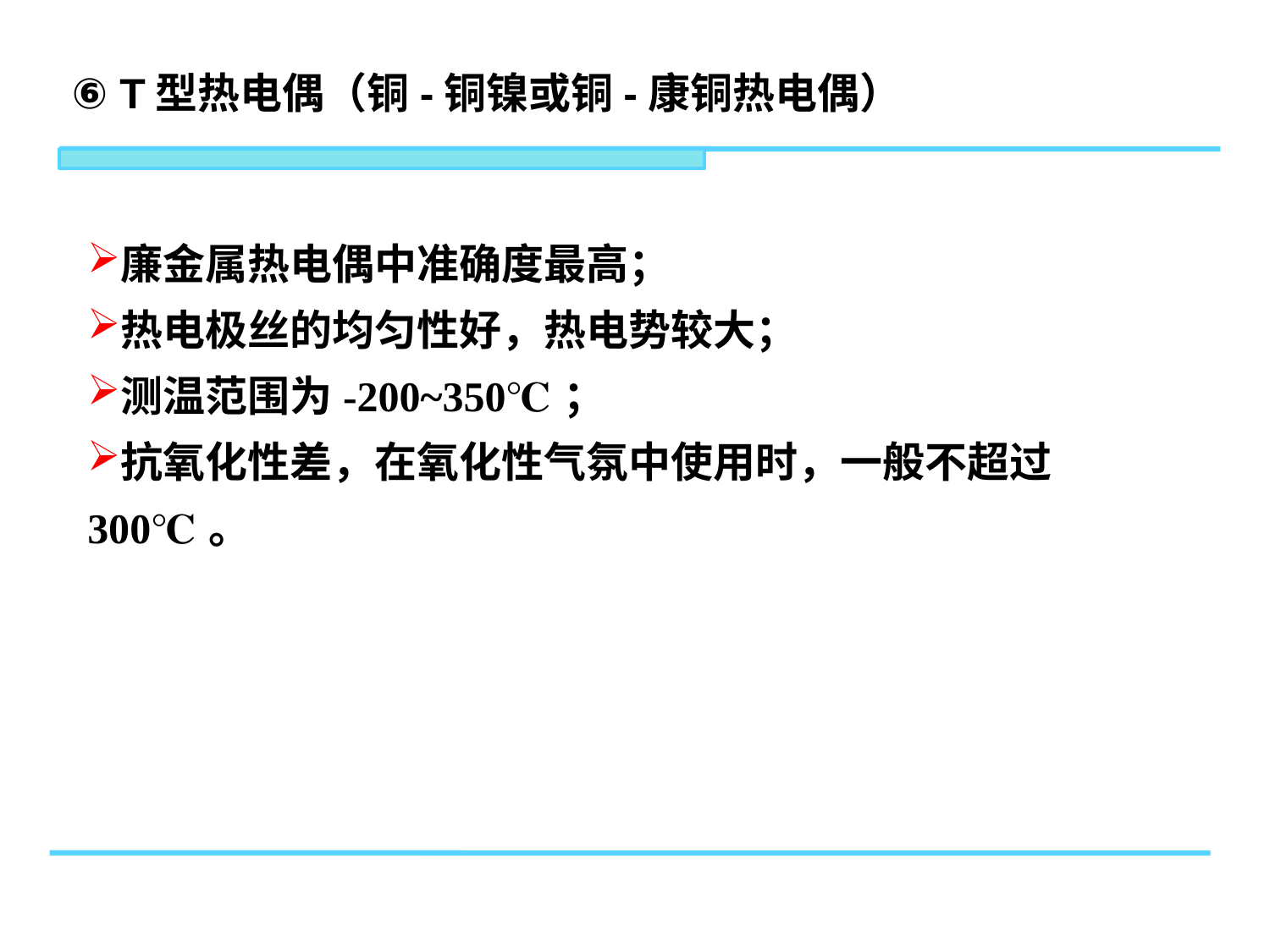

⑥ T型热电偶（铜-铜镍或铜-康铜热电偶）
廉金属热电偶中准确度最高；
热电极丝的均匀性好，热电势较大；
测温范围为-200~350℃；
抗氧化性差，在氧化性气氛中使用时，一般不超过300℃。